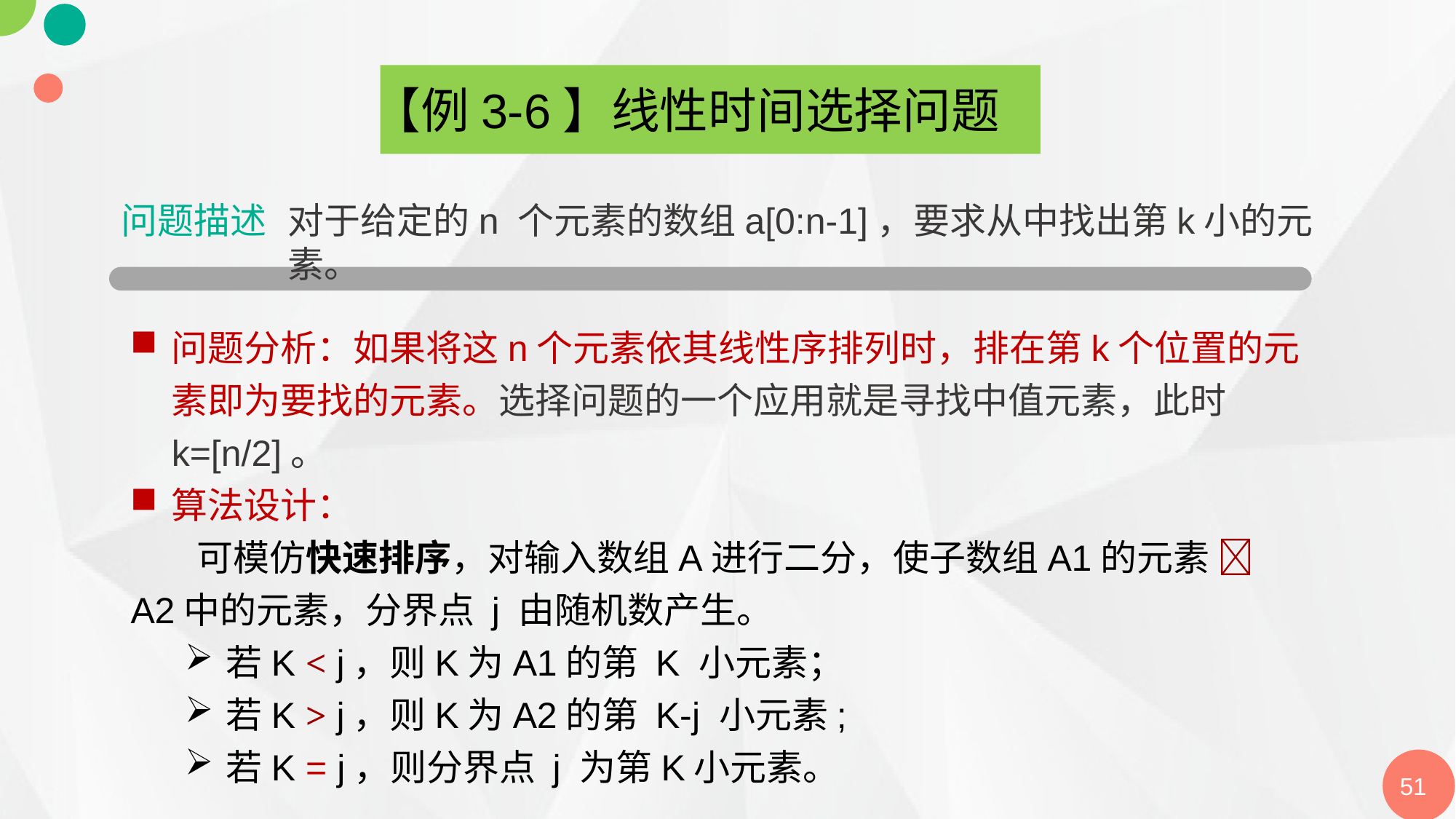

【例3-6】线性时间选择问题
问题描述
对于给定的n 个元素的数组a[0:n-1]，要求从中找出第k小的元素。

问题分析：如果将这n个元素依其线性序排列时，排在第k个位置的元素即为要找的元素。选择问题的一个应用就是寻找中值元素，此时k=[n/2]。
算法设计：
       可模仿快速排序，对输入数组A进行二分，使子数组A1的元素 ≤ A2中的元素，分界点 j 由随机数产生。
若K < j，则K为A1的第 K 小元素；
若K > j，则K为A2的第 K-j 小元素;
若K = j，则分界点 j 为第K小元素。